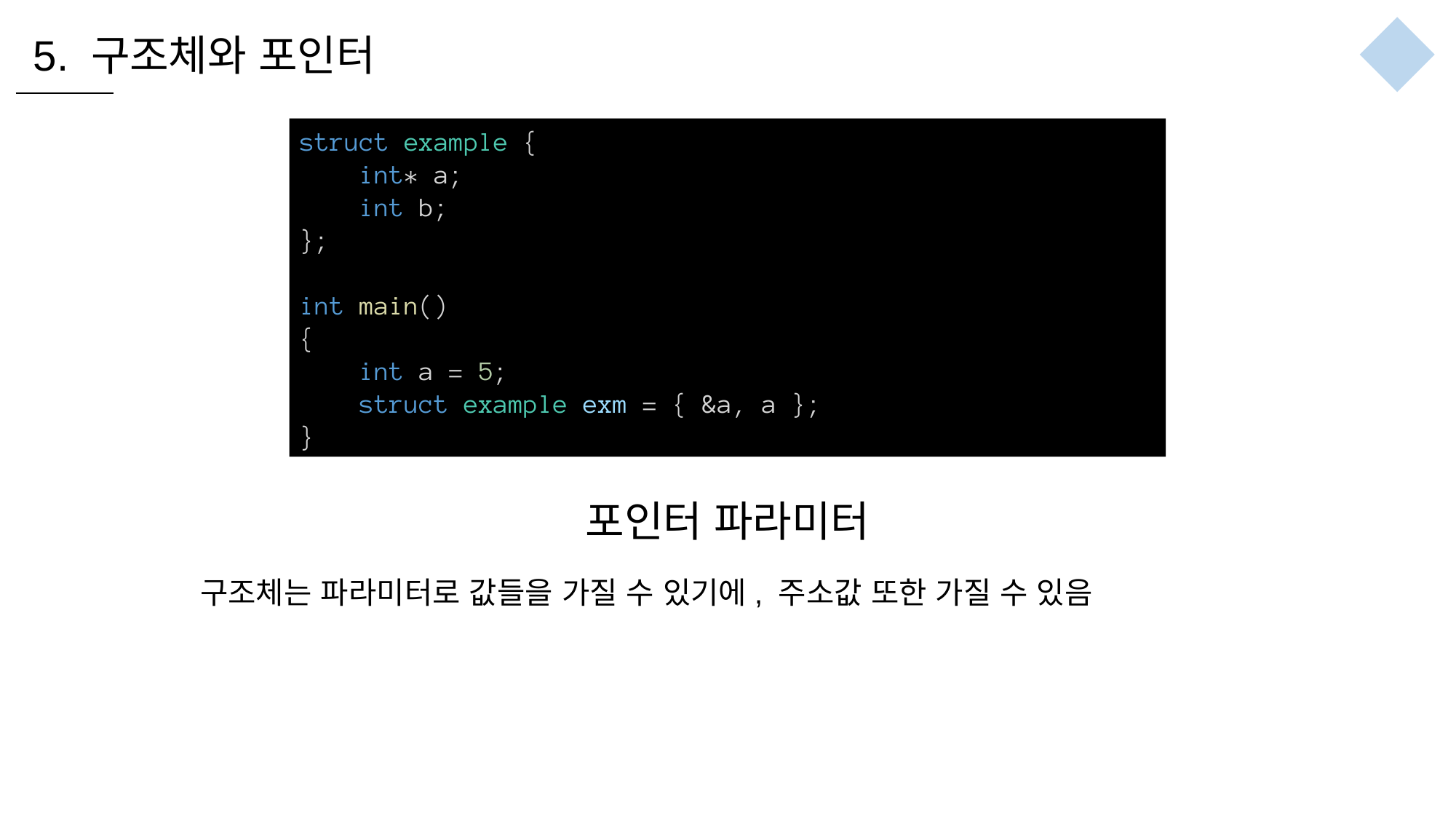

5. 구조체와 포인터
struct example {
    int* a;
    int b;
};
int main()
{
    int a = 5;
    struct example exm = { &a, a };
}
포인터 파라미터
구조체는 파라미터로 값들을 가질 수 있기에, 주소값 또한 가질 수 있음